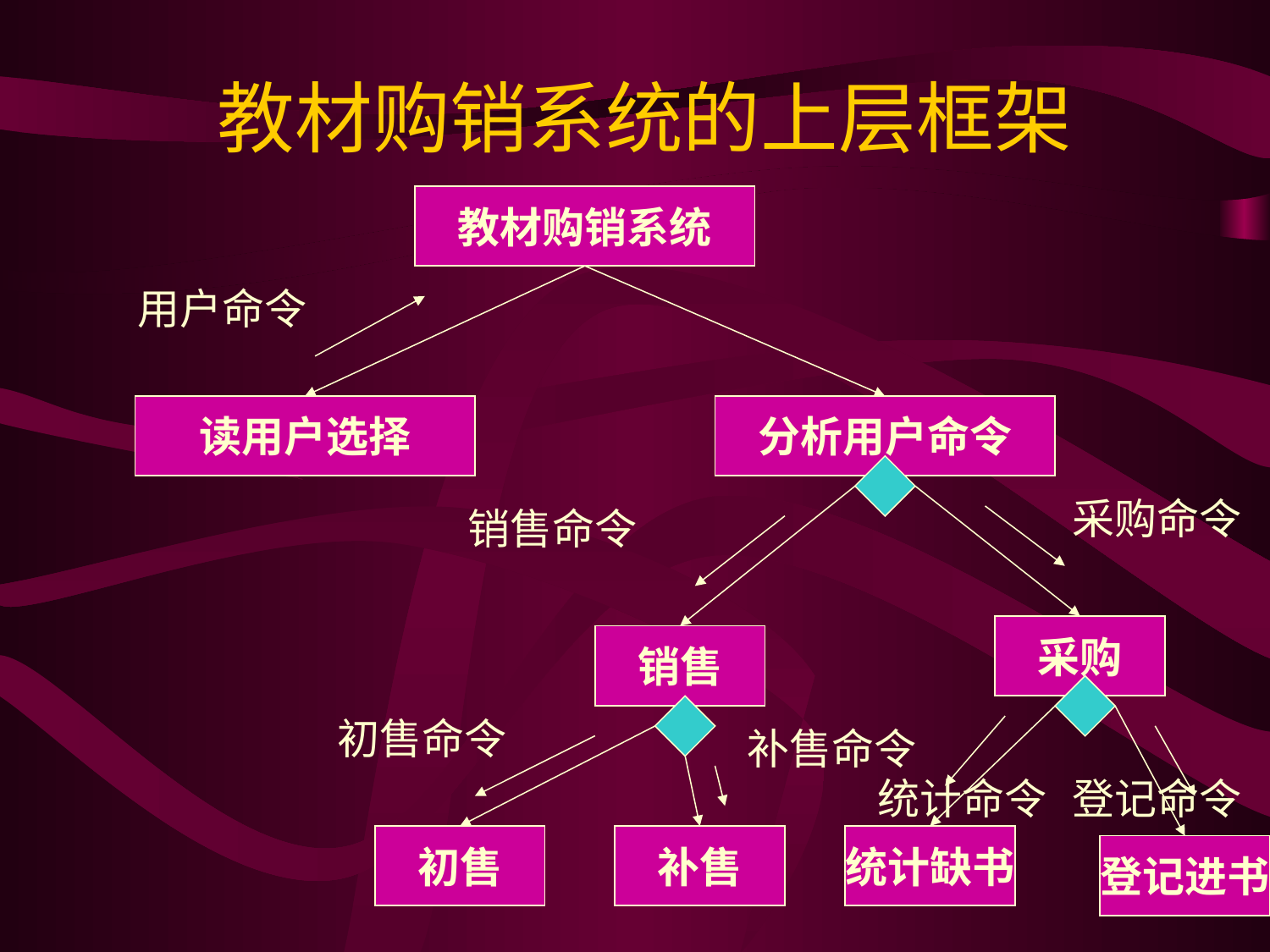

# 教材购销系统的上层框架
教材购销系统
用户命令

读用户选择
分析用户命令

采购命令

销售命令

采购
销售

初售命令

补售命令

统计命令

登记命令
初售
补售
统计缺书
登记进书

150